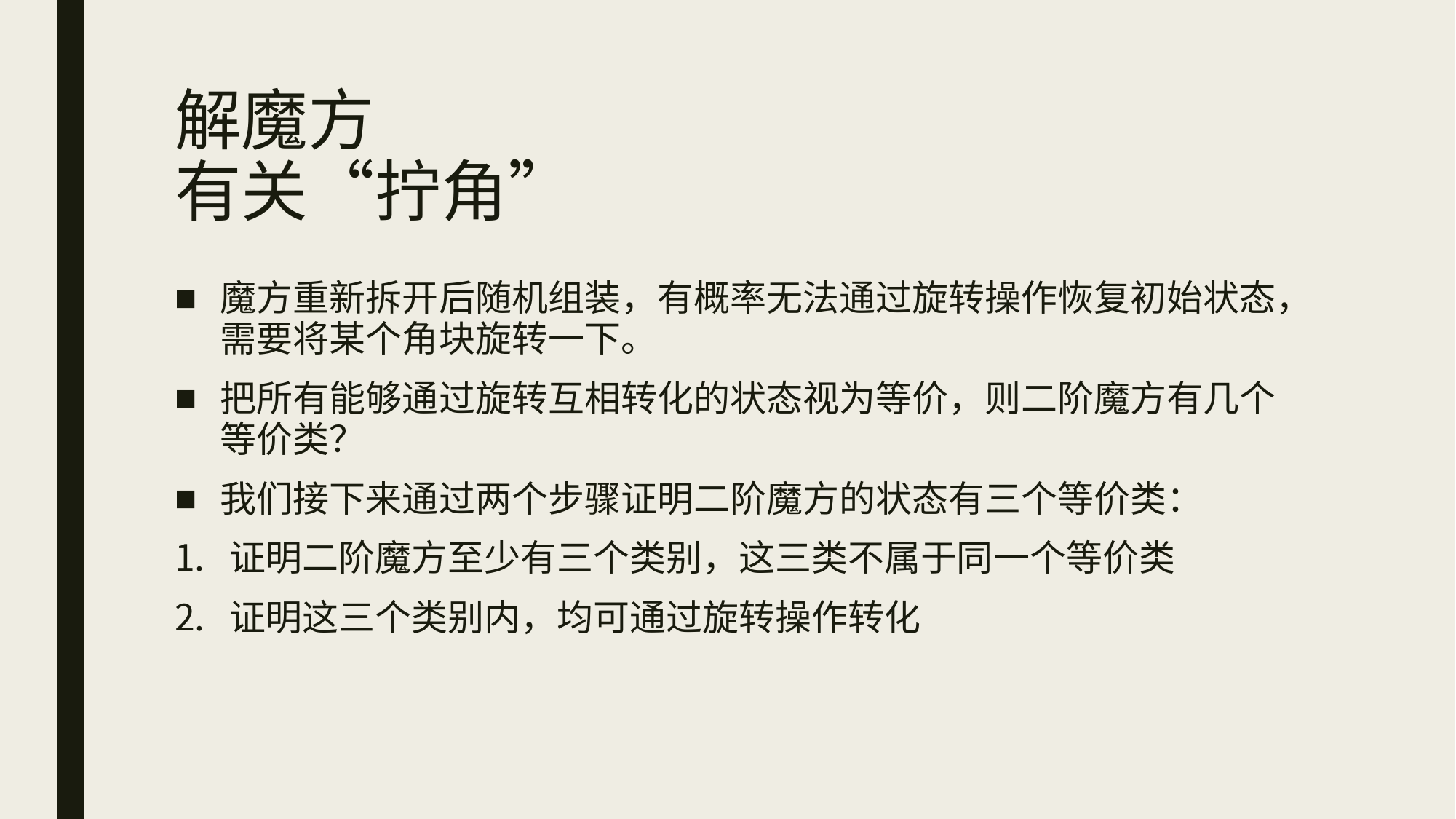

# 解魔方 有关“拧角”
魔方重新拆开后随机组装，有概率无法通过旋转操作恢复初始状态，需要将某个角块旋转一下。
把所有能够通过旋转互相转化的状态视为等价，则二阶魔方有几个等价类？
我们接下来通过两个步骤证明二阶魔方的状态有三个等价类：
证明二阶魔方至少有三个类别，这三类不属于同一个等价类
证明这三个类别内，均可通过旋转操作转化